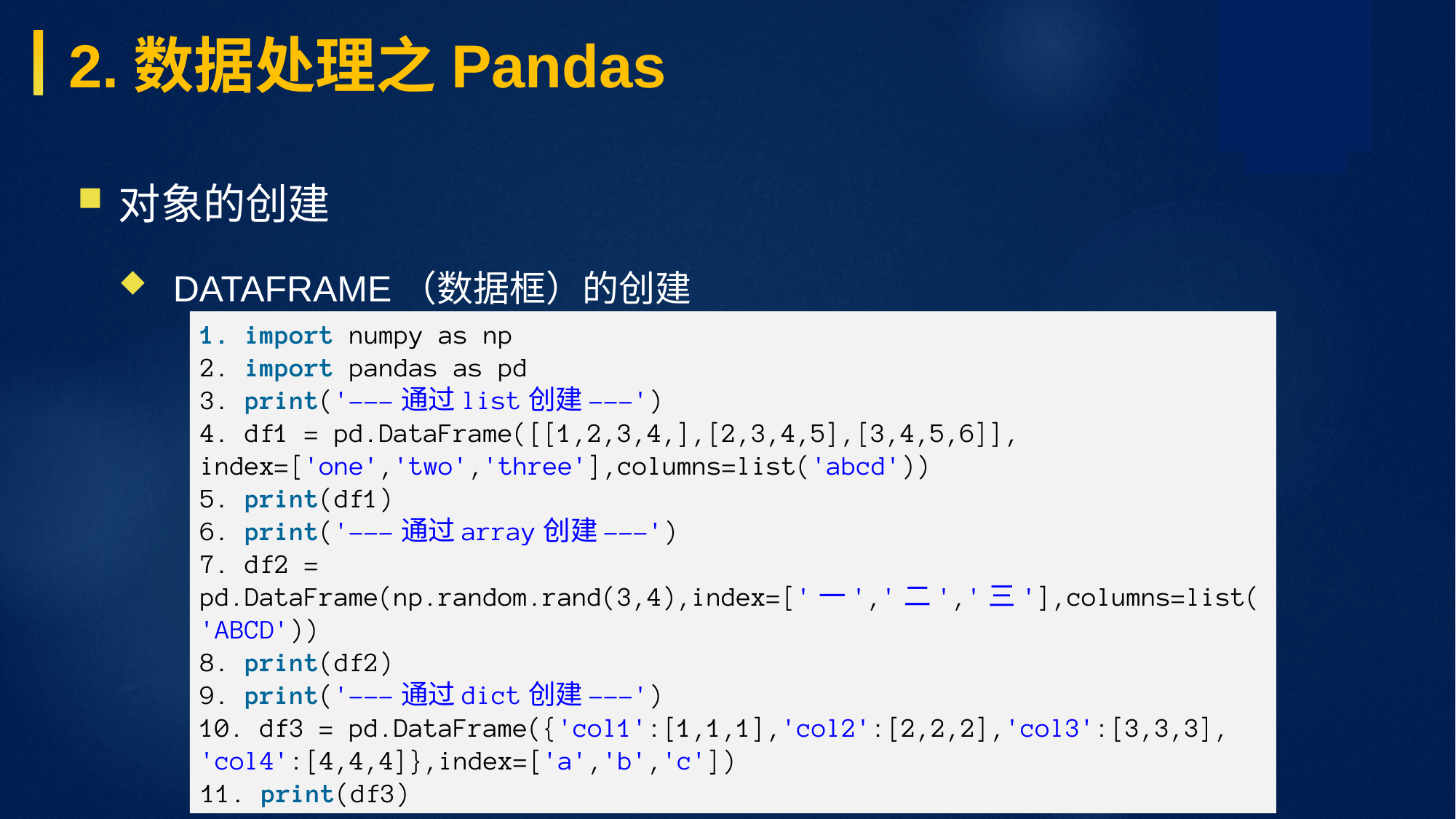

2.数据处理之Pandas
对象的创建
DataFrame（数据框）的创建

1. import numpy as np    2. import pandas as pd    3. print('---通过list创建---')    4. df1 = pd.DataFrame([[1,2,3,4,],[2,3,4,5],[3,4,5,6]], index=['one','two','three'],columns=list('abcd'))    5. print(df1)    6. print('---通过array创建---')    7. df2 = pd.DataFrame(np.random.rand(3,4),index=['一','二','三'],columns=list('ABCD'))    8. print(df2)    9. print('---通过dict创建---')    10. df3 = pd.DataFrame({'col1':[1,1,1],'col2':[2,2,2],'col3':[3,3,3], 'col4':[4,4,4]},index=['a','b','c'])    11. print(df3)